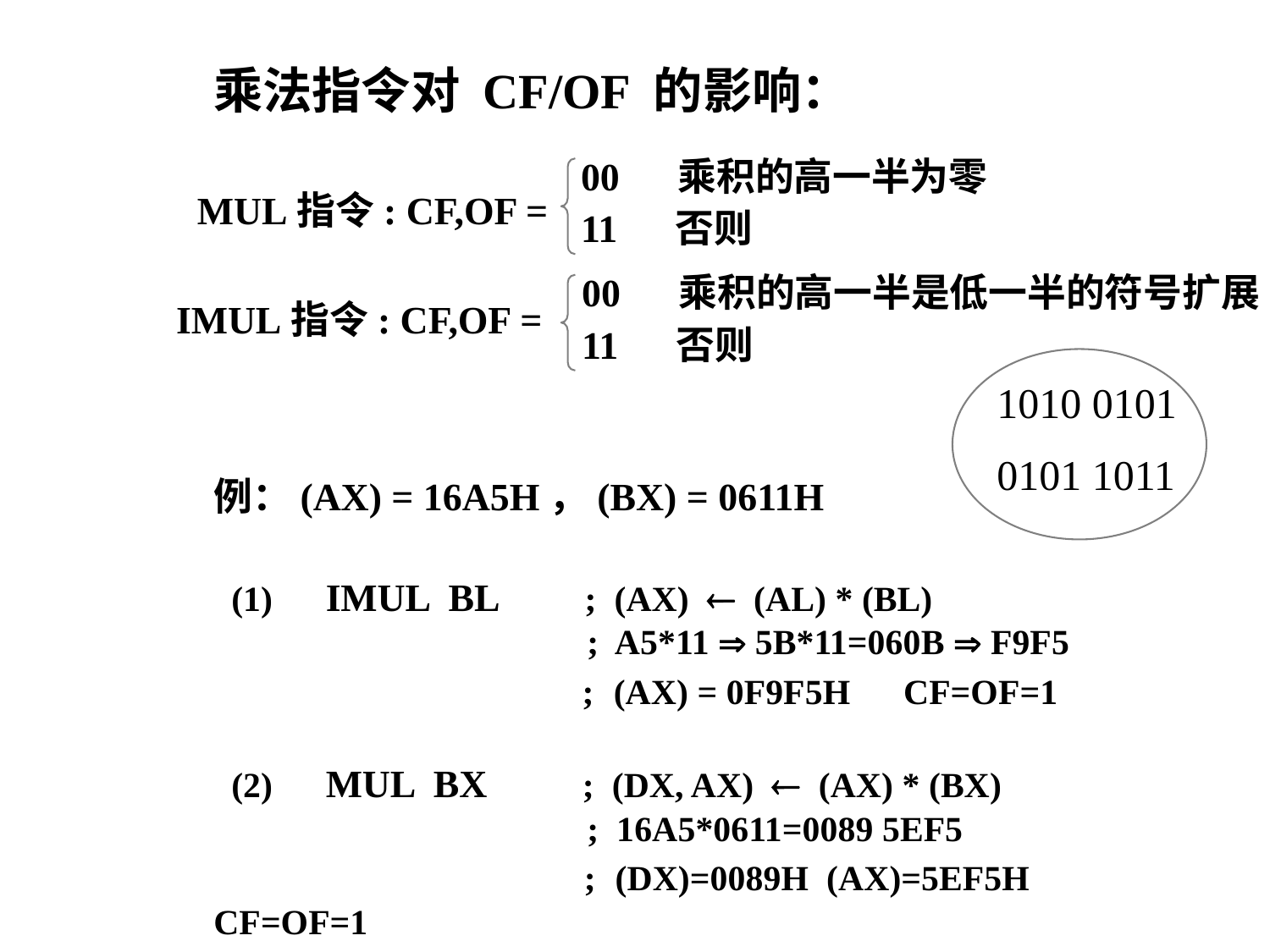

乘法指令对 CF/OF 的影响：

00     乘积的高一半为零
11     否则
MUL指令: CF,OF =

00     乘积的高一半是低一半的符号扩展
11     否则
  IMUL指令: CF,OF =

1010 0101
0101 1011
例：(AX) = 16A5H，(BX) = 0611H

  (1)     IMUL  BL        ;  (AX)  ←  (AL) * (BL)
                                          ;  A5*11 ⇒ 5B*11=060B ⇒ F9F5
                                   ;  (AX) = 0F9F5H     CF=OF=1

  (2)     MUL  BX         ;  (DX, AX)  ←  (AX) * (BX)
                                          ;  16A5*0611=0089 5EF5
                                   ;  (DX)=0089H  (AX)=5EF5H   CF=OF=1